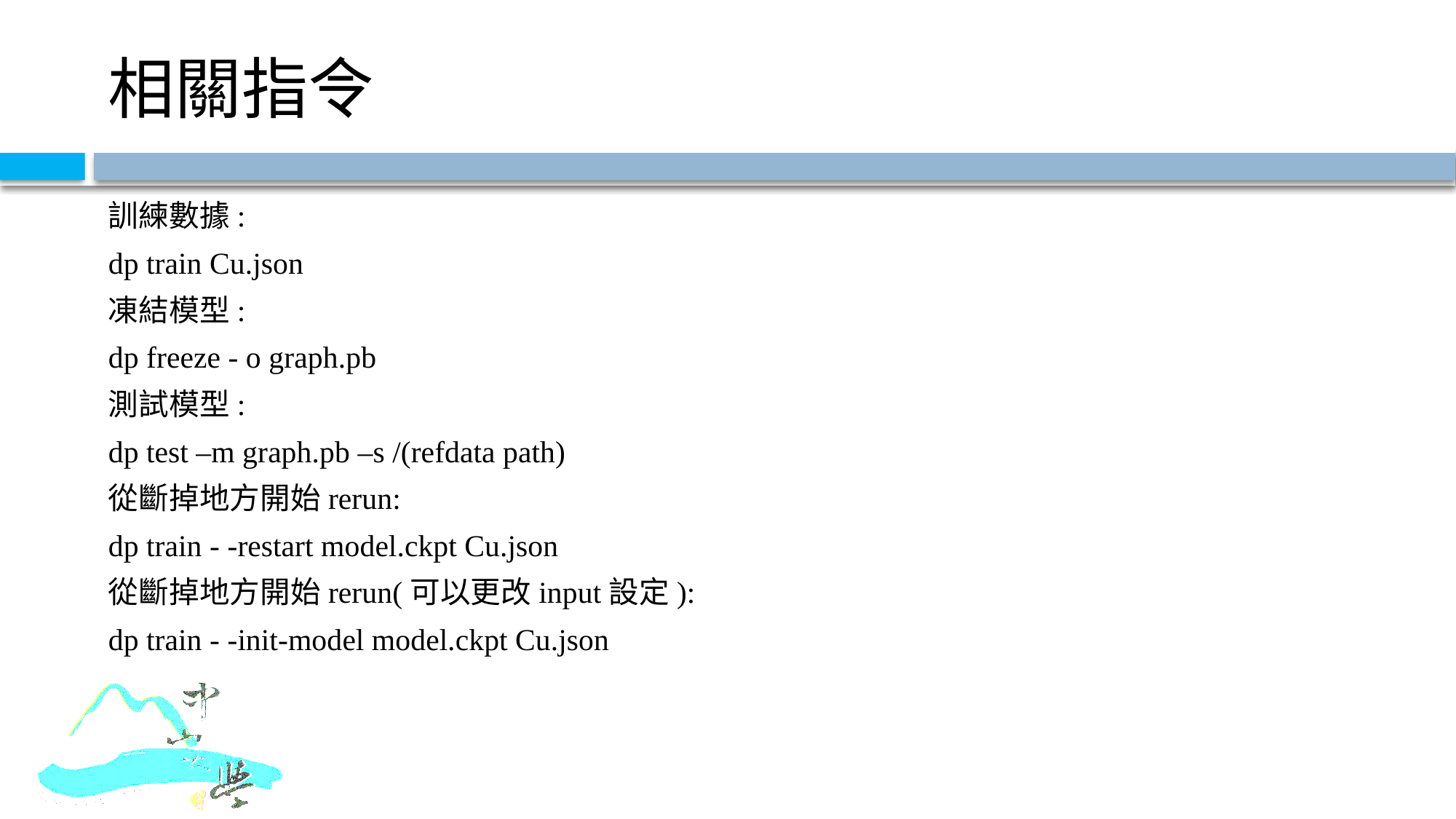

# 相關指令
訓練數據:
dp train Cu.json
凍結模型:
dp freeze - o graph.pb
測試模型:
dp test –m graph.pb –s /(refdata path)
從斷掉地方開始rerun:
dp train - -restart model.ckpt Cu.json
從斷掉地方開始rerun(可以更改input設定):
dp train - -init-model model.ckpt Cu.json